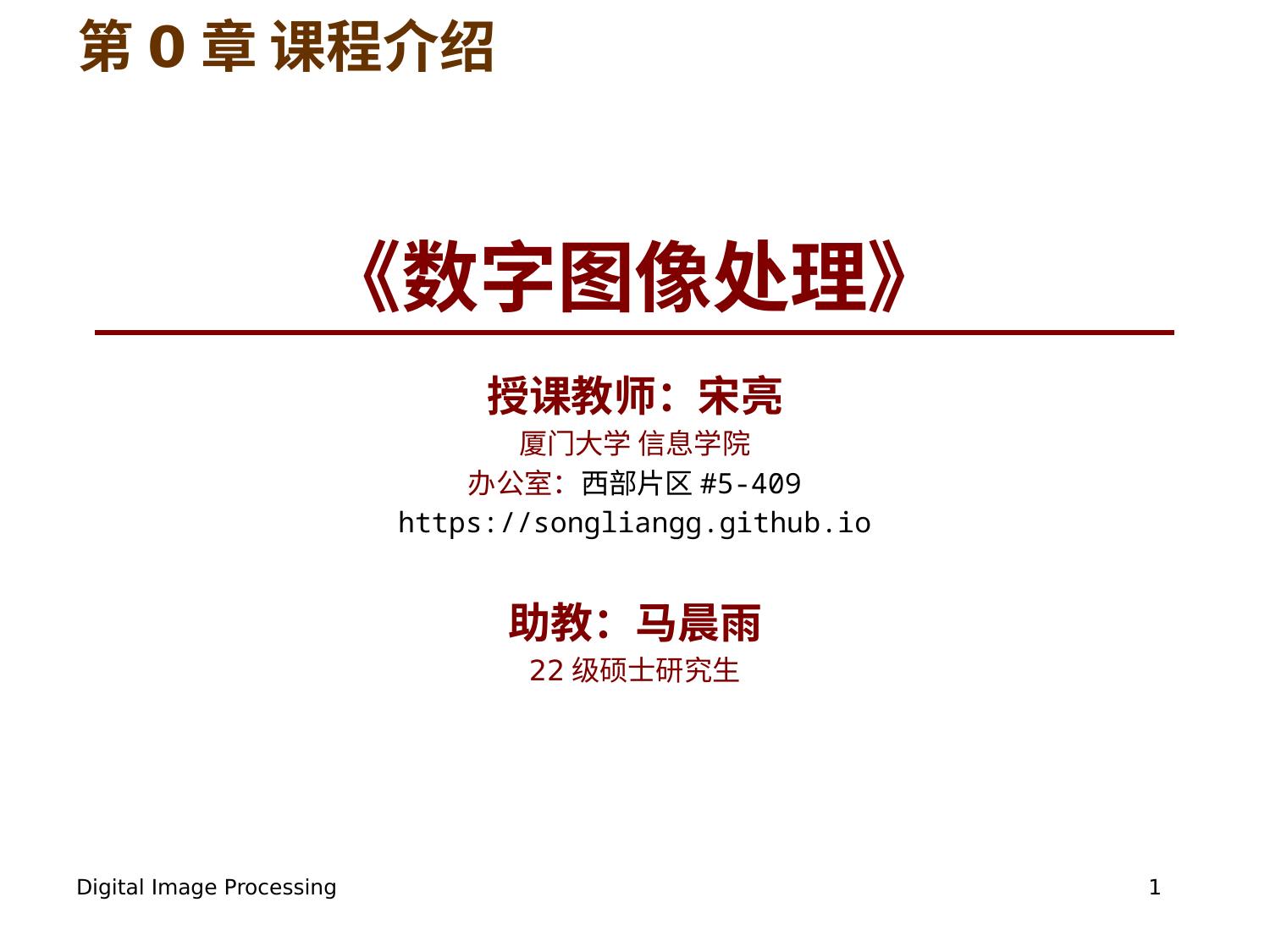

# 第0章 课程介绍
《数字图像处理》

授课教师：宋亮
厦门大学 信息学院
办公室：西部片区#5-409
https://songliangg.github.io

助教：马晨雨
22级硕士研究生

Digital Image Processing
1